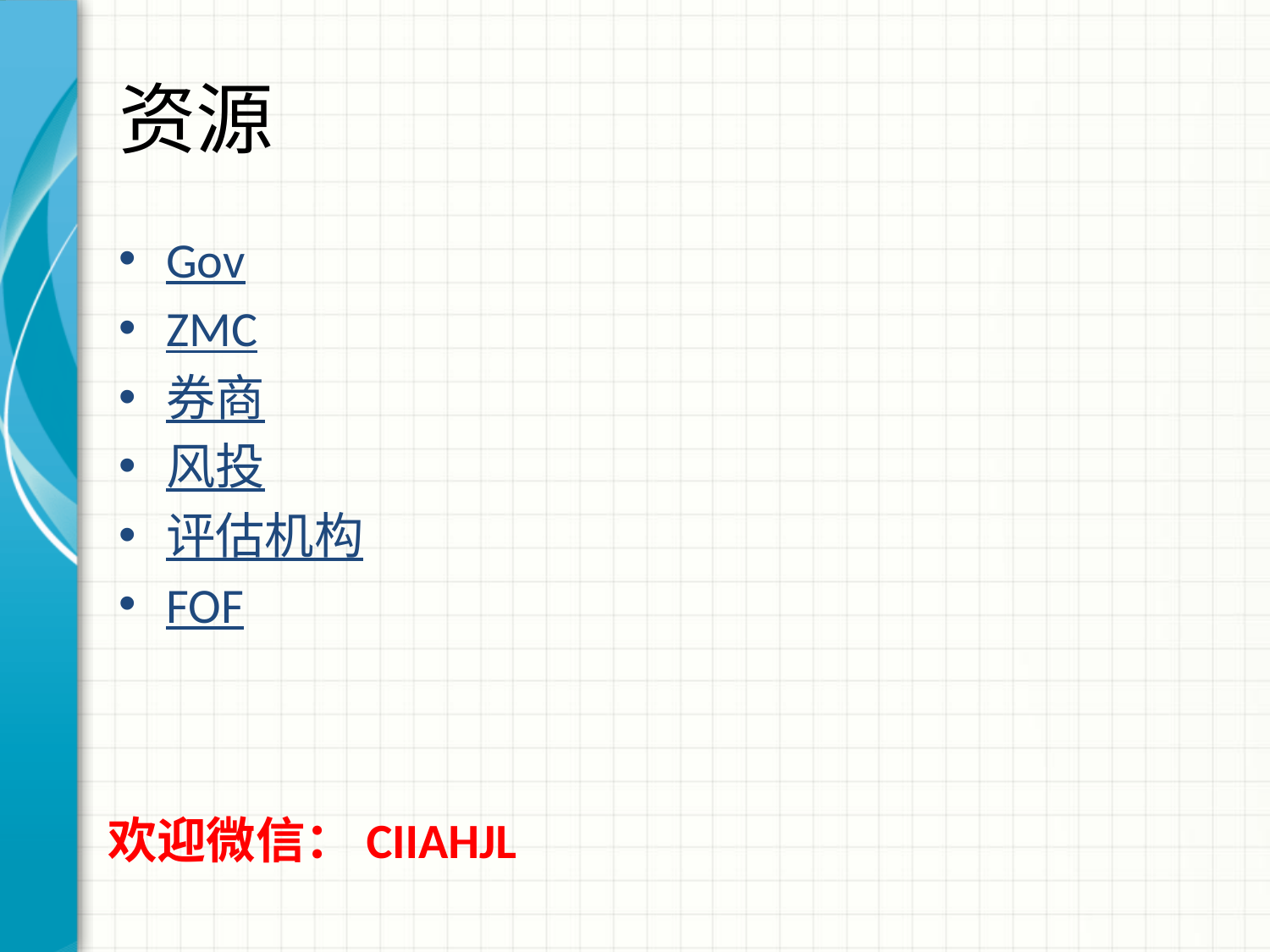

# 资源
Gov
ZMC
券商
风投
评估机构
FOF